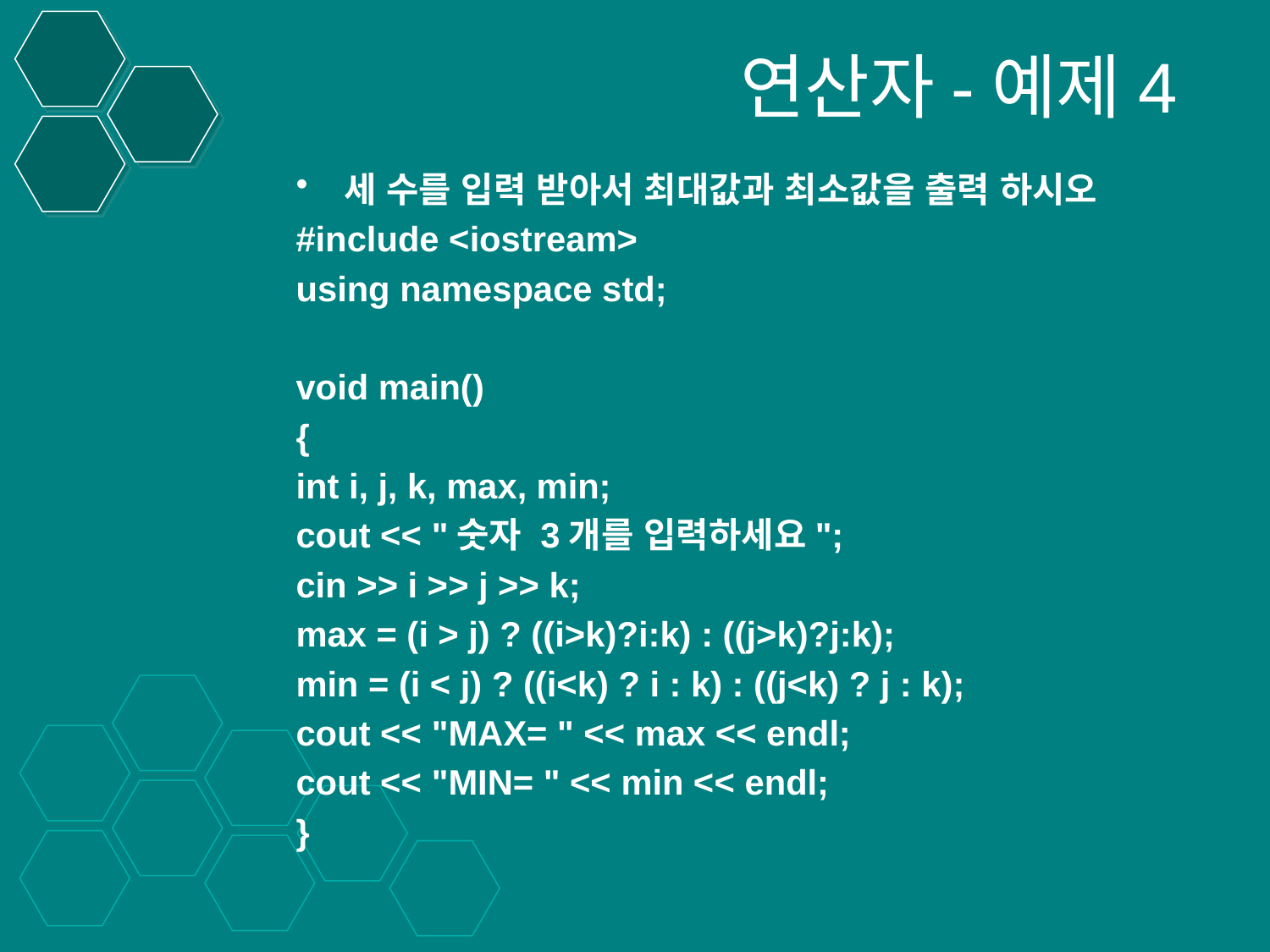

연산자-예제4
세 수를 입력 받아서 최대값과 최소값을 출력 하시오
#include <iostream>
using namespace std;

void main()
{
int i, j, k, max, min;
cout << "숫자 3개를 입력하세요";
cin >> i >> j >> k;
max = (i > j) ? ((i>k)?i:k) : ((j>k)?j:k);
min = (i < j) ? ((i<k) ? i : k) : ((j<k) ? j : k);
cout << "MAX= " << max << endl;
cout << "MIN= " << min << endl;
}